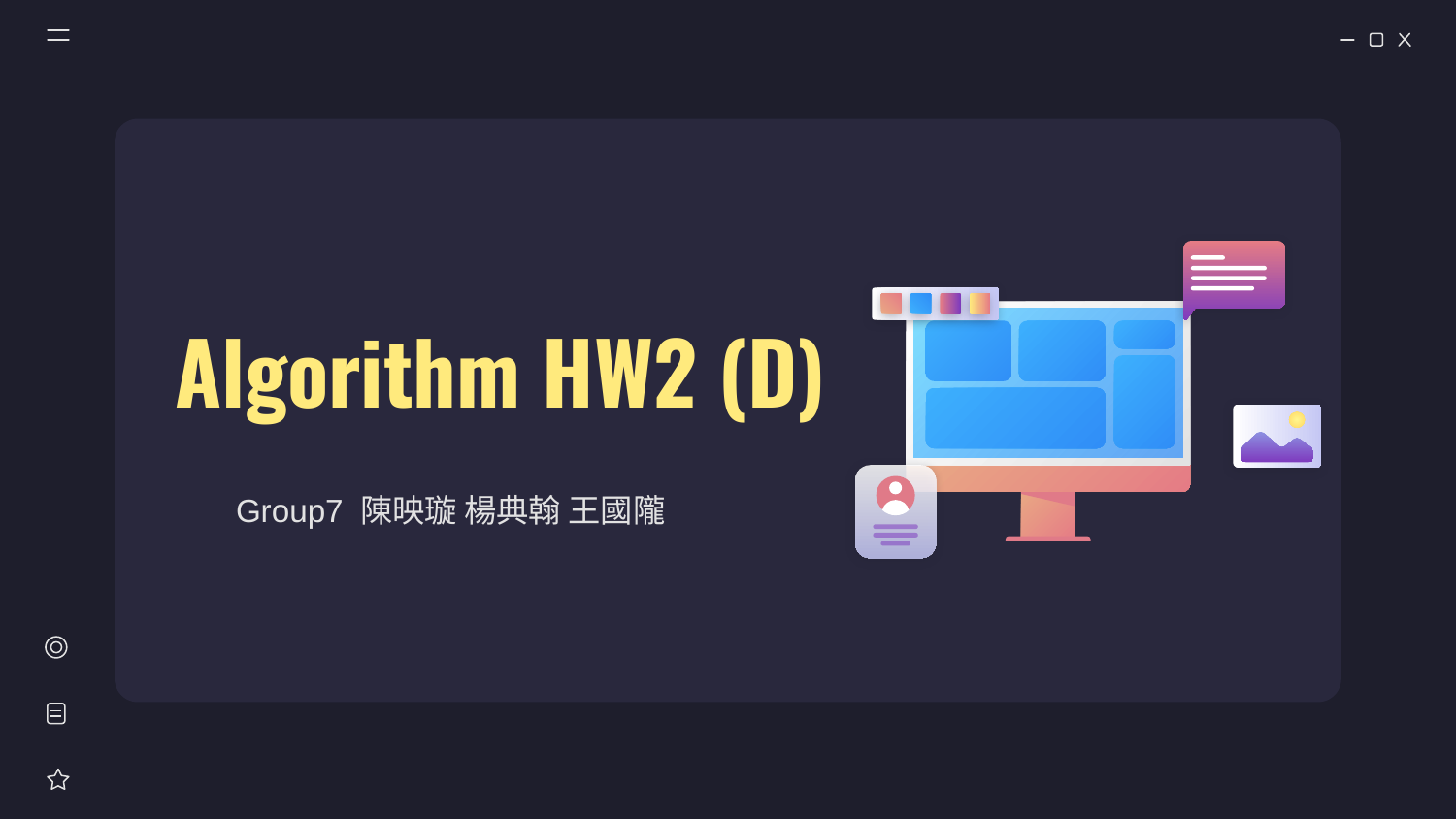

# Algorithm HW2 (D)

Group7 陳映璇 楊典翰 王國隴